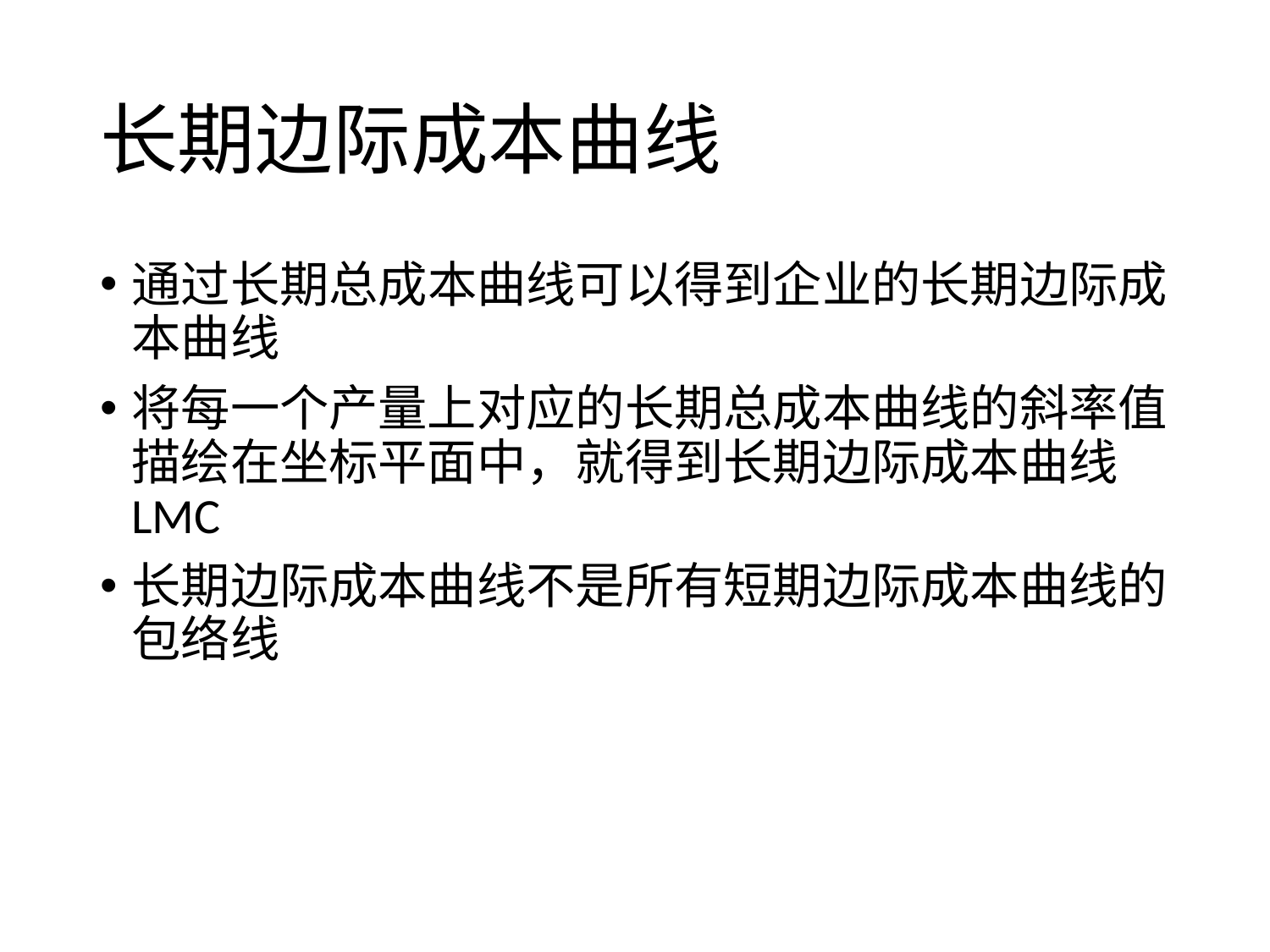

# 长期边际成本曲线
通过长期总成本曲线可以得到企业的长期边际成本曲线
将每一个产量上对应的长期总成本曲线的斜率值描绘在坐标平面中，就得到长期边际成本曲线LMC
长期边际成本曲线不是所有短期边际成本曲线的包络线